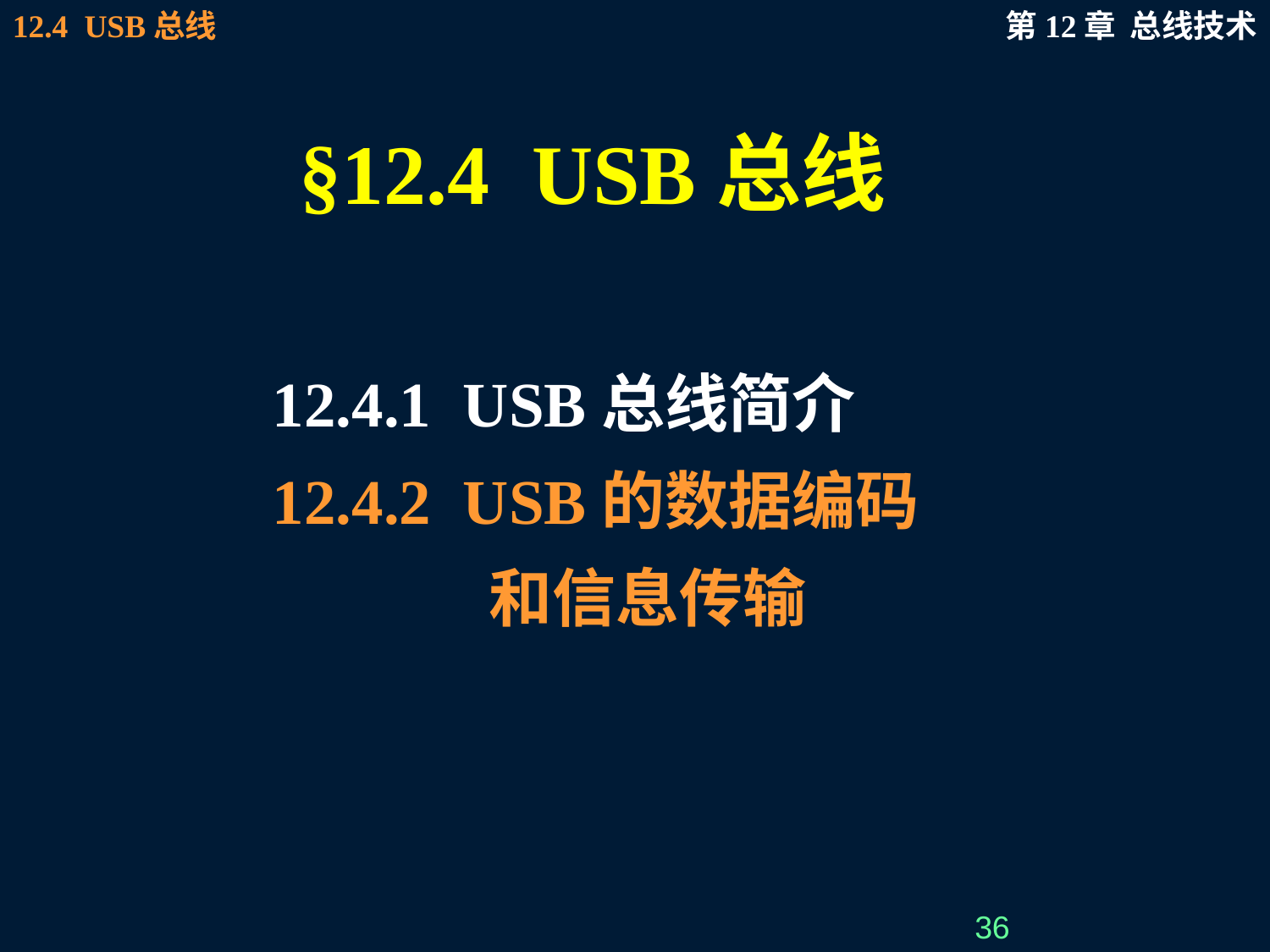

# §12.4  USB总线
12.4.1  USB总线简介
12.4.2  USB的数据编码
              和信息传输